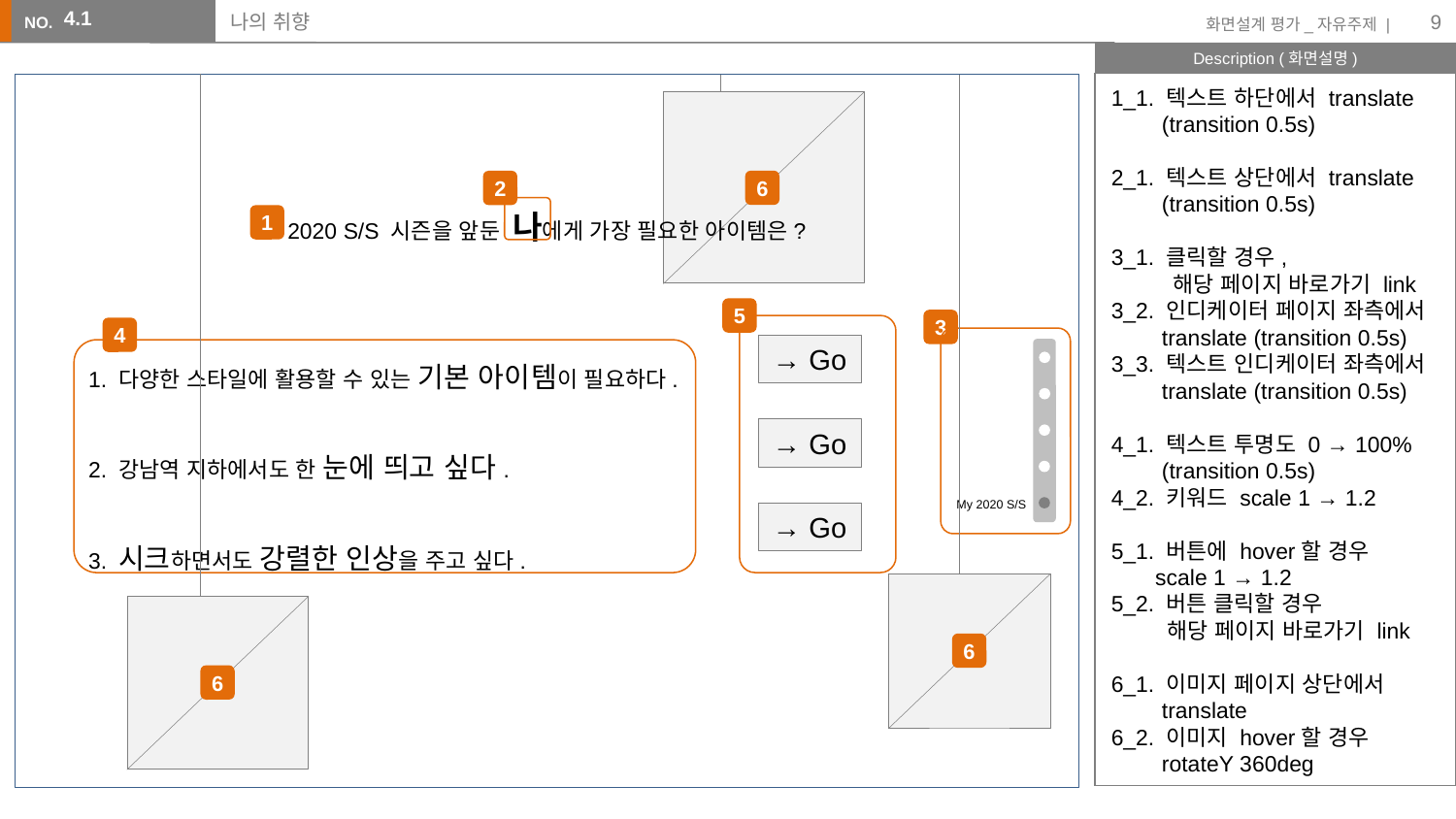

9
4.1
# 나의 취향

1_1. 텍스트 하단에서 translate
        (transition 0.5s)

2_1. 텍스트 상단에서 translate
        (transition 0.5s)

3_1. 클릭할 경우,
         해당 페이지 바로가기 link
3_2. 인디케이터 페이지 좌측에서
        translate (transition 0.5s)
3_3. 텍스트 인디케이터 좌측에서
        translate (transition 0.5s)

4_1. 텍스트 투명도 0 → 100%
        (transition 0.5s)
4_2. 키워드 scale 1 → 1.2

5_1. 버튼에 hover할 경우
       scale 1 → 1.2
5_2. 버튼 클릭할 경우
        해당 페이지 바로가기 link

6_1. 이미지 페이지 상단에서
        translate
6_2. 이미지 hover할 경우
        rotateY 360deg

6
2
2020 S/S 시즌을 앞둔  나에게 가장 필요한 아이템은?

1
5
3

4

1. 다양한 스타일에 활용할 수 있는 기본 아이템이 필요하다.

2. 강남역 지하에서도 한 눈에 띄고 싶다.

3. 시크하면서도 강렬한 인상을 주고 싶다.
→ Go
→ Go
→ Go

My 2020 S/S

6
6